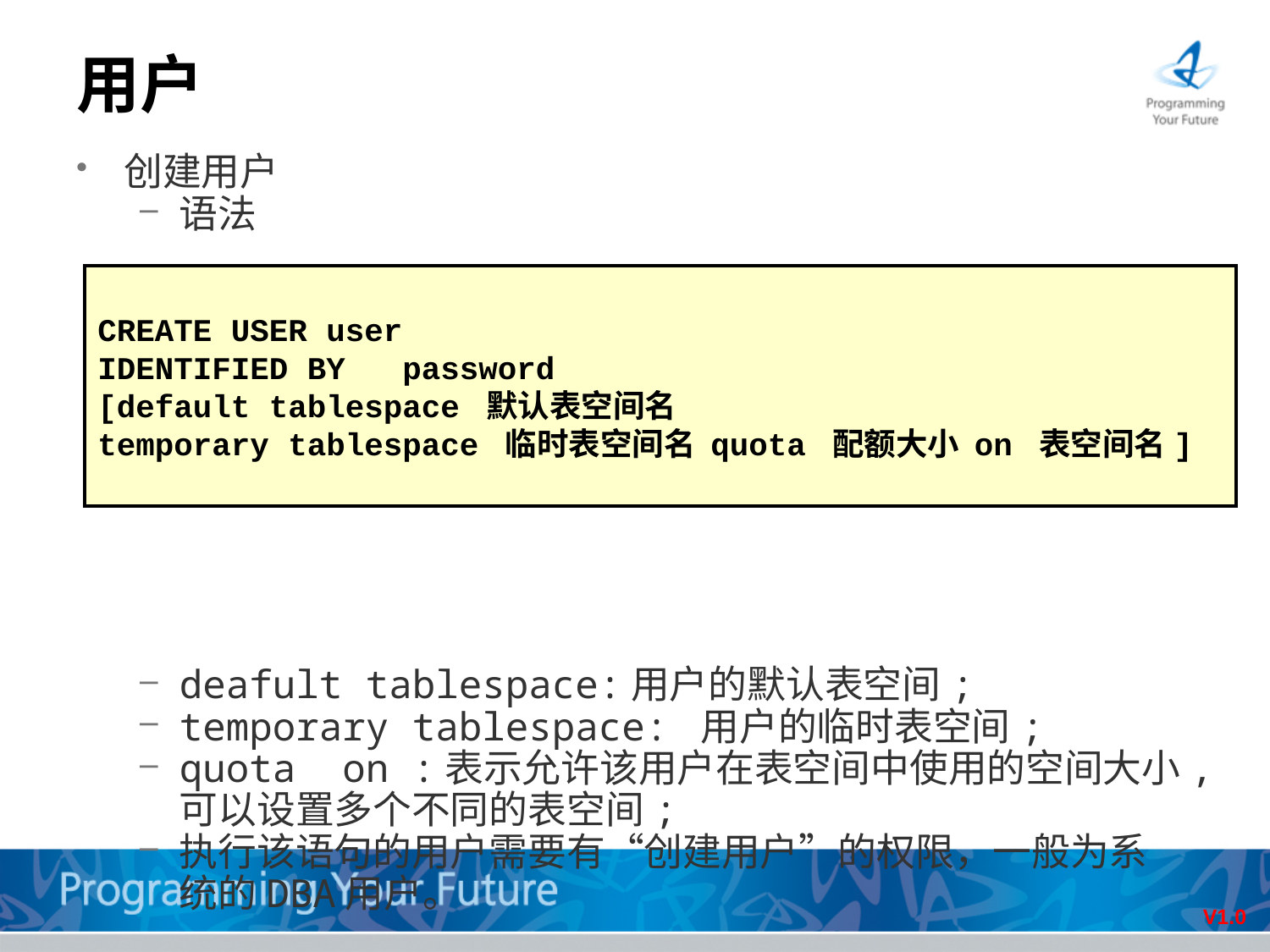

# 用户
创建用户
语法

deafult tablespace:用户的默认表空间;
temporary tablespace: 用户的临时表空间;
quota  on :表示允许该用户在表空间中使用的空间大小,可以设置多个不同的表空间;
执行该语句的用户需要有“创建用户”的权限，一般为系统的DBA用户。
CREATE USER user
IDENTIFIED BY   password
[default tablespace 默认表空间名
temporary tablespace 临时表空间名 quota 配额大小 on 表空间名]